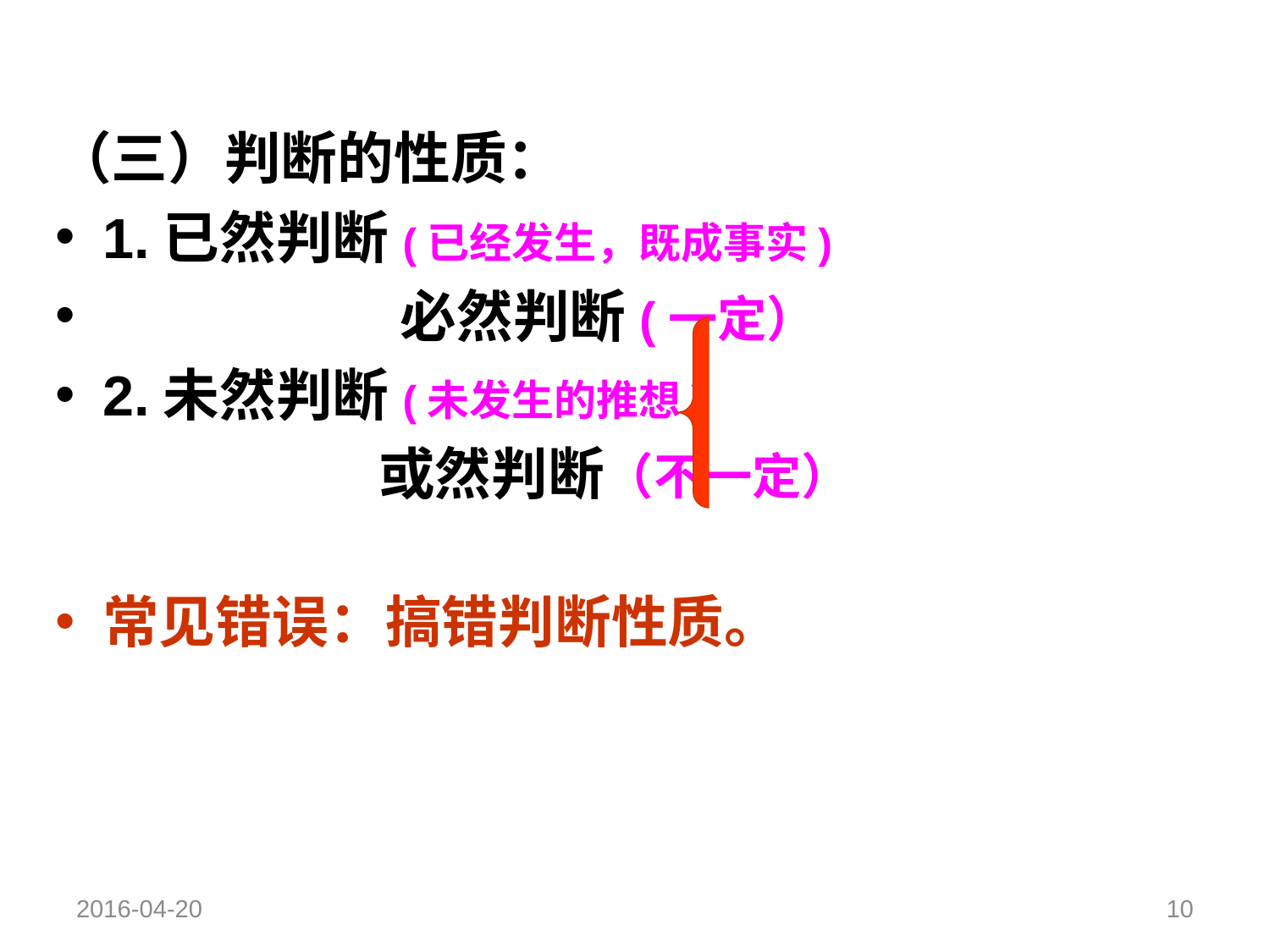

（三）判断的性质：
1.已然判断(已经发生，既成事实)
                      必然判断(一定）
2.未然判断(未发生的推想)
                        或然判断（不一定）

常见错误：搞错判断性质。

2016-04-20
10